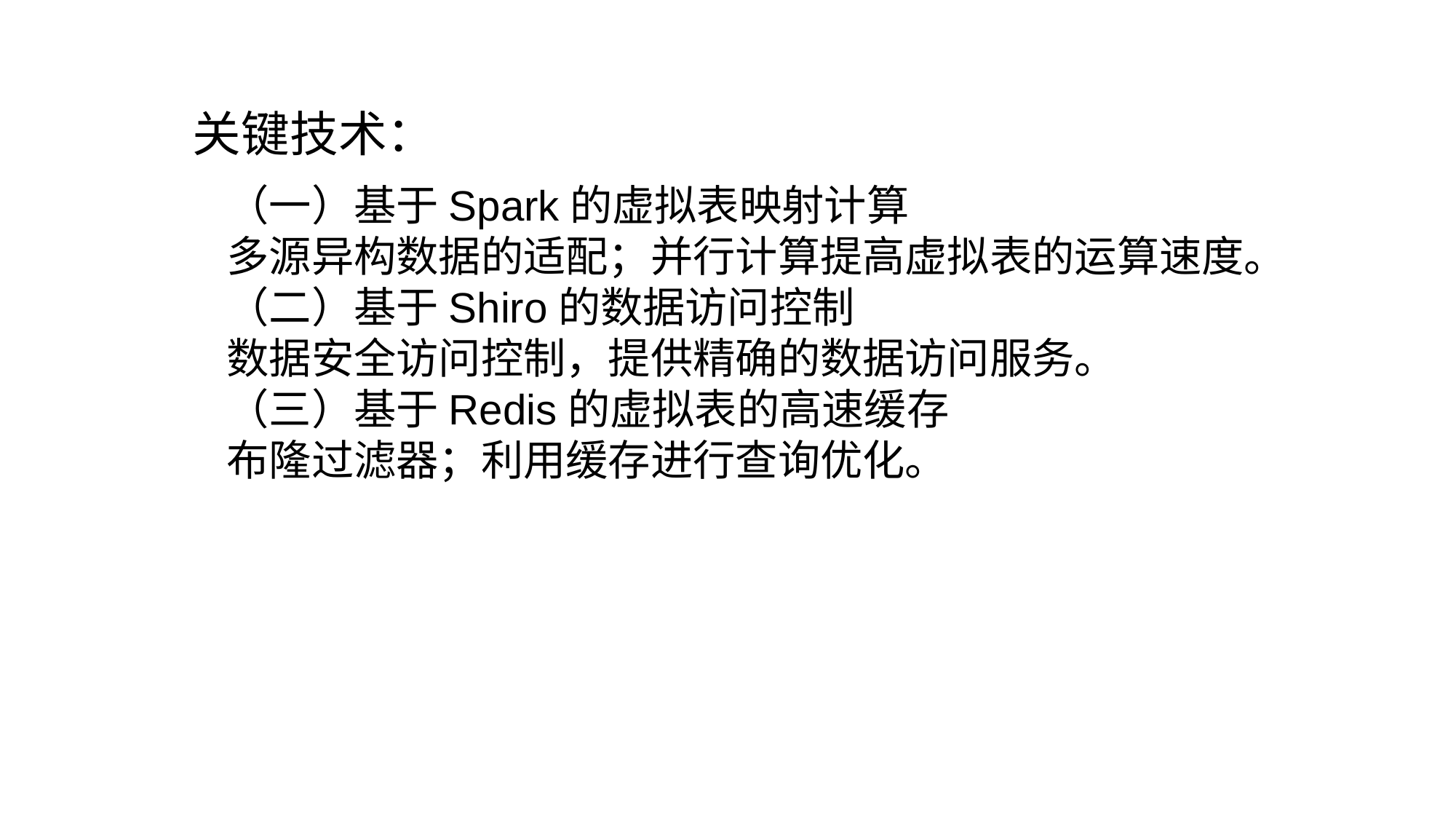

关键技术：
（一）基于Spark的虚拟表映射计算
多源异构数据的适配；并行计算提高虚拟表的运算速度。
（二）基于Shiro的数据访问控制
数据安全访问控制，提供精确的数据访问服务。
（三）基于Redis的虚拟表的高速缓存
布隆过滤器；利用缓存进行查询优化。